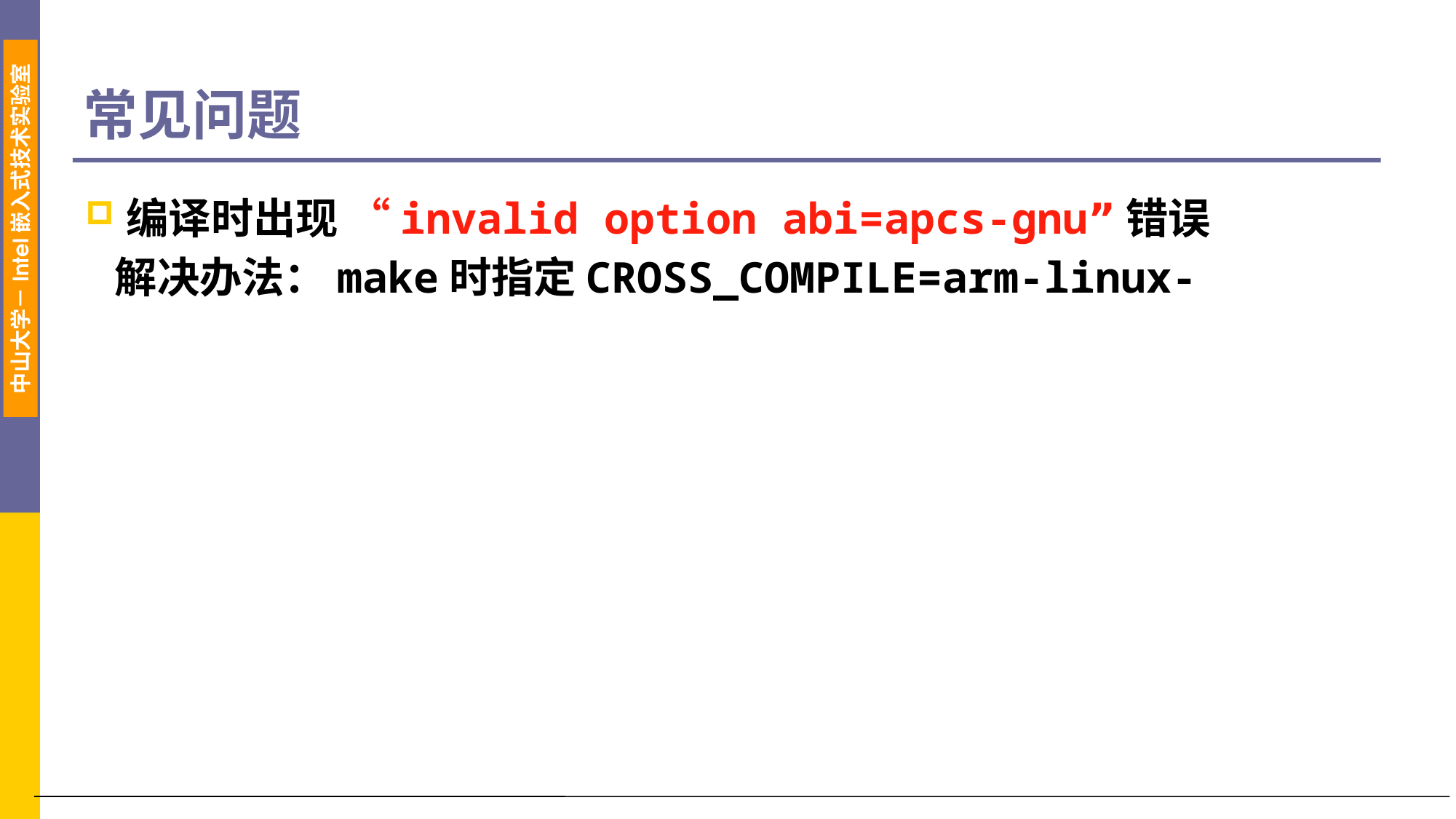

# 常见问题
编译时出现 “invalid option abi=apcs-gnu”错误
  解决办法：make时指定CROSS_COMPILE=arm-linux-